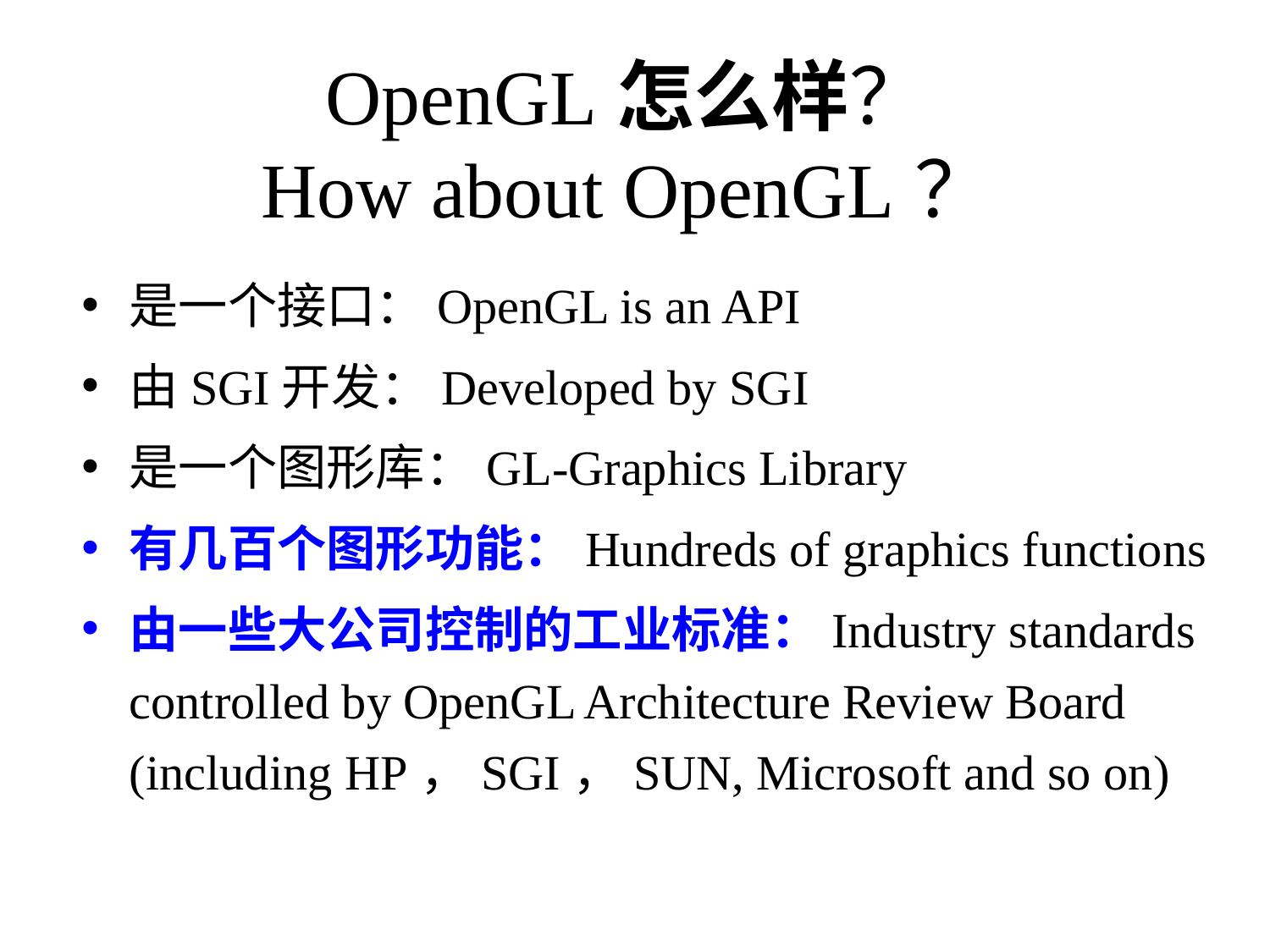

# OpenGL怎么样？ How about OpenGL？
是一个接口：OpenGL is an API
由SGI开发：Developed by SGI
是一个图形库：GL-Graphics Library
有几百个图形功能：Hundreds of graphics functions
由一些大公司控制的工业标准：Industry standards controlled by OpenGL Architecture Review Board (including HP，SGI，SUN, Microsoft and so on)